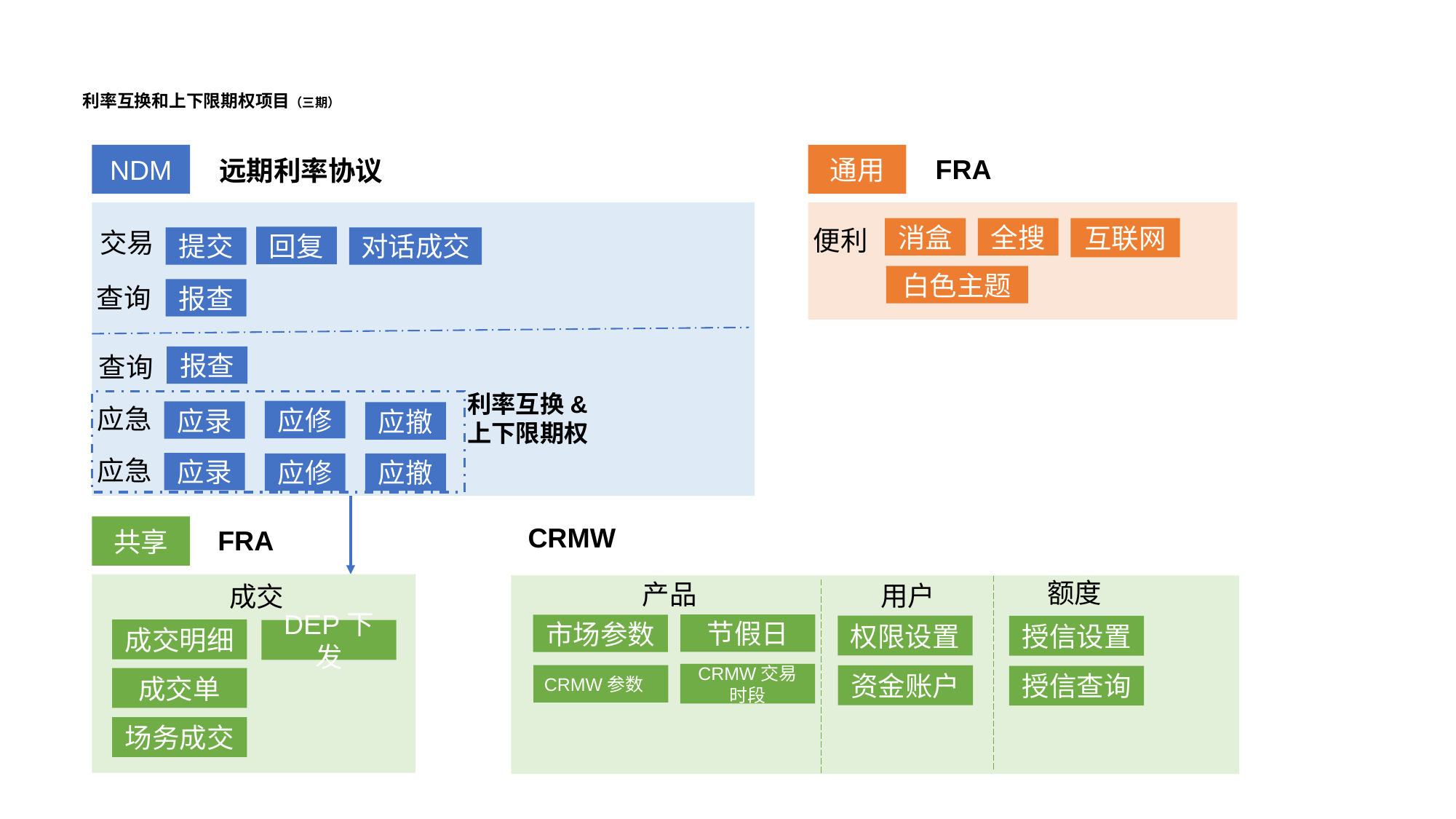

# 利率互换和上下限期权项目（三期）
NDM
通用
FRA
远期利率协议

互联网
消盒
全搜
便利
交易
回复

对话成交

提交
白色主题
查询
报查
查询
报查
利率互换&上下限期权

应急
应修
应录
应撤
应急
应录
应修
应撤
CRMW
共享
FRA
额度
产品
用户

成交

节假日
市场参数
权限设置
授信设置
成交明细
DEP下发
CRMW交易时段
CRMW参数
资金账户
授信查询
成交单
场务成交